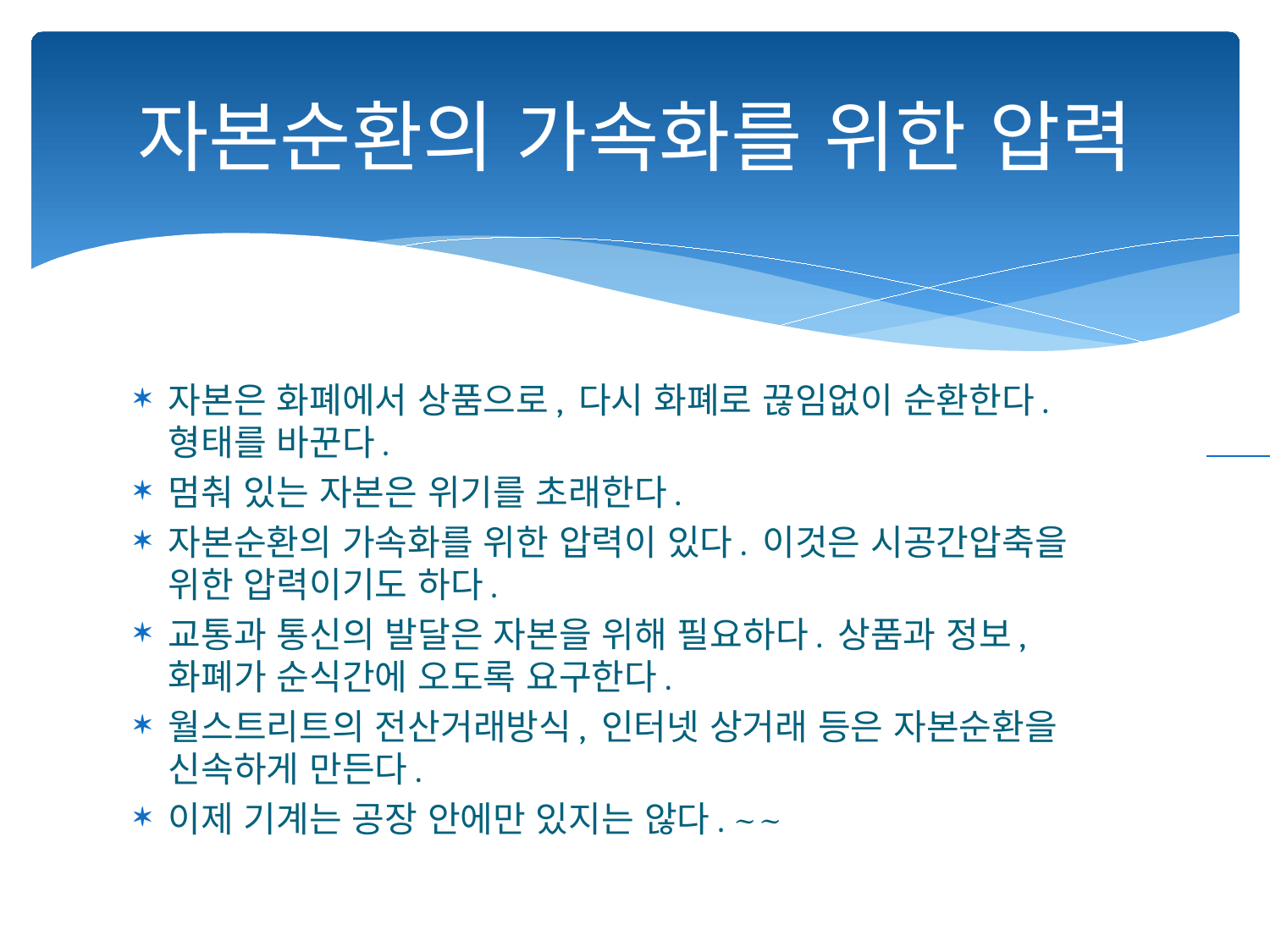

# 자본순환의 가속화를 위한 압력
자본은 화폐에서 상품으로, 다시 화폐로 끊임없이 순환한다. 형태를 바꾼다.
멈춰 있는 자본은 위기를 초래한다.
자본순환의 가속화를 위한 압력이 있다. 이것은 시공간압축을 위한 압력이기도 하다.
교통과 통신의 발달은 자본을 위해 필요하다. 상품과 정보, 화폐가 순식간에 오도록 요구한다.
월스트리트의 전산거래방식, 인터넷 상거래 등은 자본순환을 신속하게 만든다.
이제 기계는 공장 안에만 있지는 않다. ~~
자본은 계속 빠르게 순환 되어야한다.